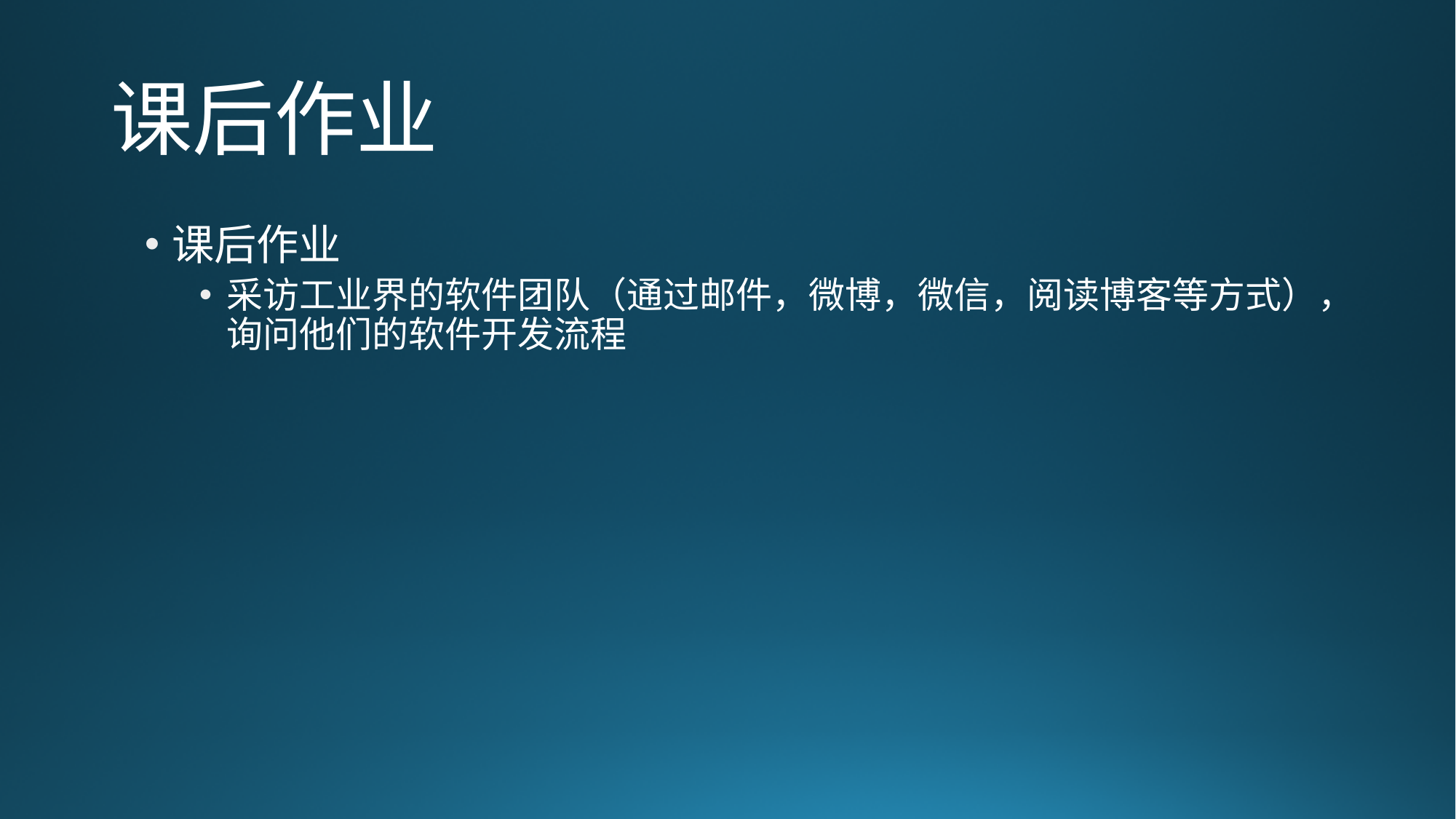

# 课后作业
课后作业
采访工业界的软件团队（通过邮件，微博，微信，阅读博客等方式），询问他们的软件开发流程